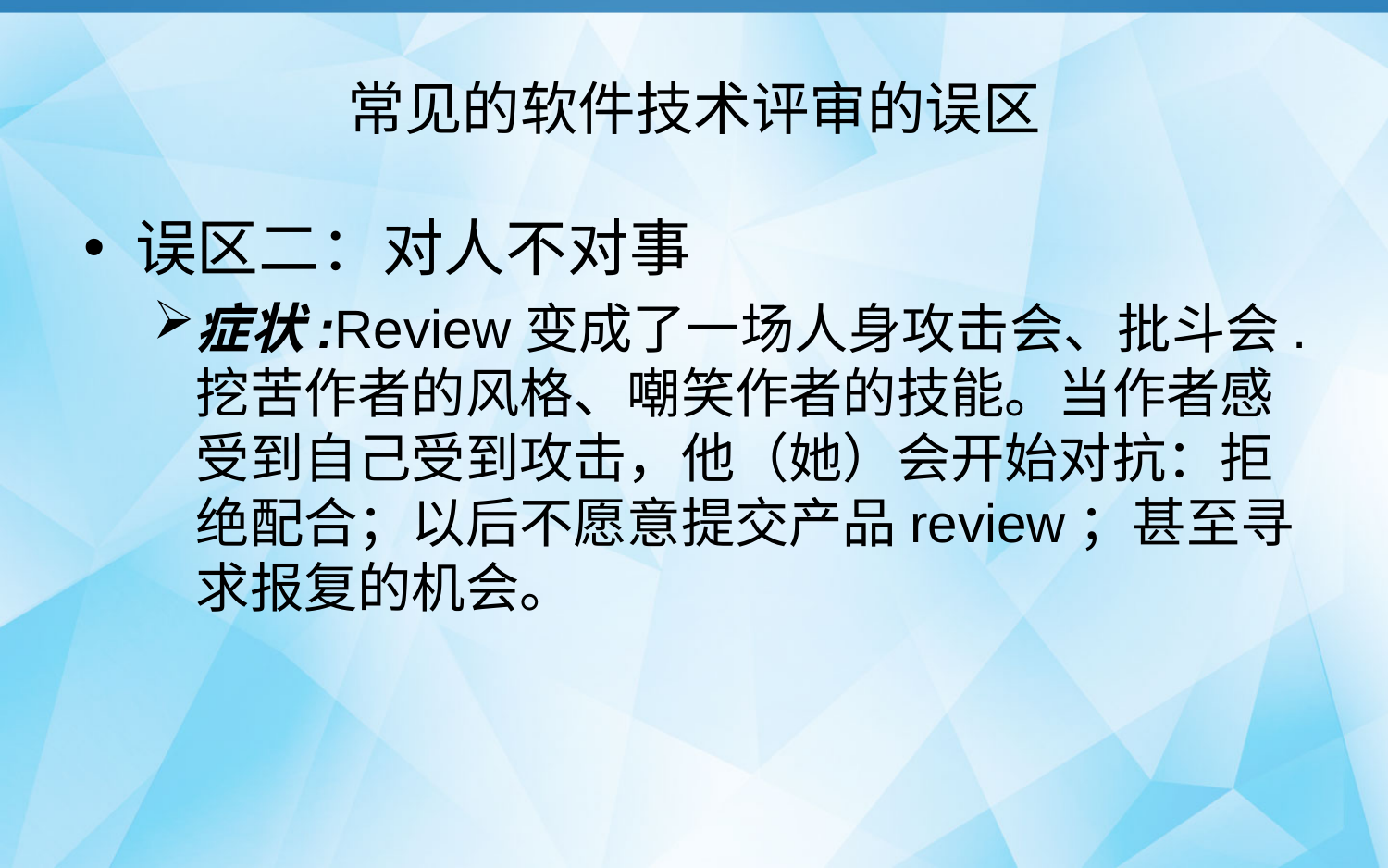

# 常见的软件技术评审的误区
误区二：对人不对事
症状:Review变成了一场人身攻击会、批斗会.挖苦作者的风格、嘲笑作者的技能。当作者感受到自己受到攻击，他（她）会开始对抗：拒绝配合；以后不愿意提交产品review；甚至寻求报复的机会。